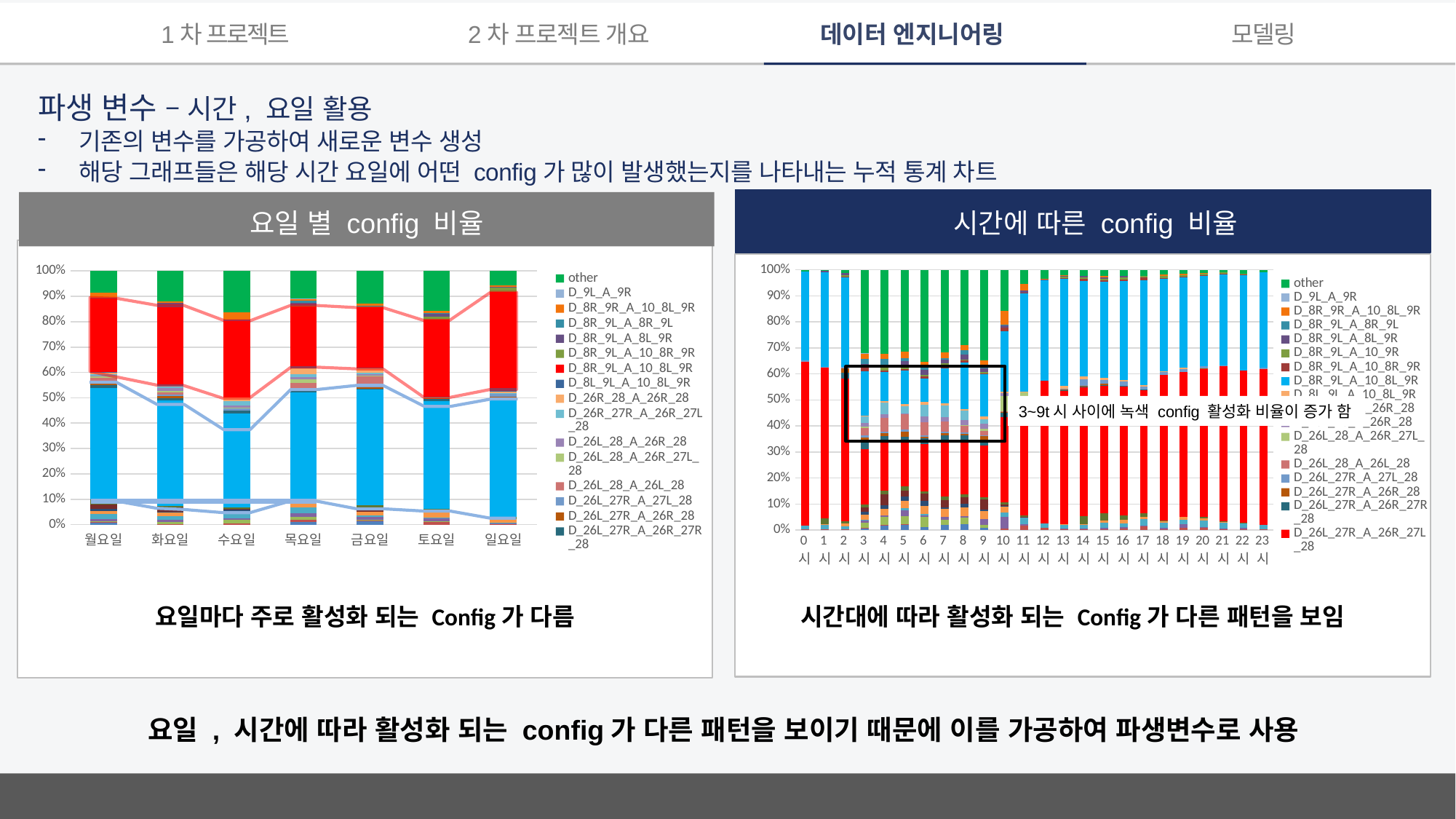

2차 프로젝트 개요
1차 프로젝트
데이터 엔지니어링
모델링

파생 변수 – 시간, 요일 활용
기존의 변수를 가공하여 새로운 변수 생성
해당 그래프들은 해당 시간 요일에 어떤 config가 많이 발생했는지를 나타내는 누적 통계 차트

### Chart

| Category | D_10_8L_A_10_8L | D_10_8R_9L_A_10_8L_9R | D_10_8R_A_10_8R | D_26L_27L_A_26R_27L_28 | D_26L_27R_28_A_26R_27L_28 | D_26L_27R_A_26L_27L_28 | D_26L_27R_A_26L_27R | D_26L_27R_A_26L_27R_28 | D_26L_27R_A_26R_27L | D_26L_27R_A_26R_27L_28 | D_26L_27R_A_26R_27R_28 | D_26L_27R_A_26R_28 | D_26L_27R_A_27L_28 | D_26L_28_A_26L_28 | D_26L_28_A_26R_27L_28 | D_26L_28_A_26R_28 | D_26R_27R_A_26R_27L_28 | D_26R_28_A_26R_28 | D_8L_9L_A_10_8L_9R | D_8R_9L_A_10_8L_9R | D_8R_9L_A_10_8R_9R | D_8R_9L_A_8L_9R | D_8R_9L_A_8R_9L | D_8R_9R_A_10_8L_9R | D_9L_A_9R | other |
|---|---|---|---|---|---|---|---|---|---|---|---|---|---|---|---|---|---|---|---|---|---|---|---|---|---|---|
| 월요일 | 17.0 | 1.0 | 6.0 | 17.0 | 34.0 | 19.0 | 16.0 | 31.0 | 34.0 | 779.0 | 20.0 | 15.0 | 12.0 | 23.0 | 10.0 | 6.0 | 9.0 | 14.0 | 3.0 | 516.0 | 0.0 | 1.0 | 0.0 | 34.0 | 0.0 | 151.0 |
| 화요일 | 0.0 | 5.0 | 13.0 | 15.0 | 29.0 | 22.0 | 7.0 | 30.0 | 10.0 | 757.0 | 14.0 | 18.0 | 9.0 | 17.0 | 11.0 | 22.0 | 14.0 | 0.0 | 7.0 | 557.0 | 0.0 | 29.0 | 0.0 | 11.0 | 0.0 | 217.0 |
| 수요일 | 0.0 | 9.0 | 25.0 | 9.0 | 44.0 | 3.0 | 15.0 | 6.0 | 7.0 | 660.0 | 21.0 | 0.0 | 13.0 | 0.0 | 8.0 | 15.0 | 28.0 | 28.0 | 0.0 | 534.0 | 0.0 | 10.0 | 0.0 | 48.0 | 0.0 | 291.0 |
| 목요일 | 17.0 | 17.0 | 25.0 | 25.0 | 42.0 | 26.0 | 8.0 | 26.0 | 5.0 | 779.0 | 10.0 | 7.0 | 13.0 | 41.0 | 27.0 | 16.0 | 20.0 | 42.0 | 15.0 | 443.0 | 4.0 | 21.0 | 14.0 | 15.0 | 1.0 | 203.0 |
| 금요일 | 21.0 | 6.0 | 7.0 | 19.0 | 9.0 | 24.0 | 0.0 | 17.0 | 26.0 | 792.0 | 3.0 | 10.0 | 17.0 | 55.0 | 5.0 | 9.0 | 12.0 | 27.0 | 5.0 | 413.0 | 2.0 | 0.0 | 9.0 | 13.0 | 0.0 | 221.0 |
| 토요일 | 0.0 | 16.0 | 9.0 | 22.0 | 1.0 | 33.0 | 0.0 | 0.0 | 24.0 | 725.0 | 14.0 | 7.0 | 0.0 | 0.0 | 3.0 | 0.0 | 3.0 | 0.0 | 3.0 | 519.0 | 20.0 | 17.0 | 6.0 | 14.0 | 0.0 | 269.0 |
| 일요일 | 0.0 | 7.0 | 0.0 | 3.0 | 2.0 | 27.0 | 0.0 | 0.0 | 12.0 | 780.0 | 24.0 | 2.0 | 22.0 | 0.0 | 0.0 | 0.0 | 4.0 | 9.0 | 21.0 | 649.0 | 25.0 | 5.0 | 0.0 | 11.0 | 0.0 | 97.0 |

### Chart

| Category | D_10_8L_A_10_8L | D_10_8R_9L_A_10_8L_9R | D_10_8R_A_10_8R | D_26L_27L_A_26R_27L_28 | D_26L_27R_28_A_26R_27L_28 | D_26L_27R_A_26L_27L_28 | D_26L_27R_A_26L_27R | D_26L_27R_A_26L_27R_28 | D_26L_27R_A_26R_27L | D_26L_27R_A_26R_27L_28 | D_26L_27R_A_26R_27R_28 | D_26L_27R_A_26R_28 | D_26L_27R_A_27L_28 | D_26L_28_A_26L_28 | D_26L_28_A_26R_27L_28 | D_26L_28_A_26R_28 | D_26R_28_A_26R_28 | D_8L_9L_A_10_8L_9R | D_8R_9L_A_10_8L_9R | D_8R_9L_A_10_8R_9R | D_8R_9L_A_10_9R | D_8R_9L_A_8L_9R | D_8R_9L_A_8R_9L | D_8R_9R_A_10_8L_9R | D_9L_A_9R | other |
|---|---|---|---|---|---|---|---|---|---|---|---|---|---|---|---|---|---|---|---|---|---|---|---|---|---|---|
| 0시 | 0.0 | 2.0 | 0.0 | 0.0 | 6.0 | 0.0 | 0.0 | 0.0 | 0.0 | 275.0 | 0.0 | 0.0 | 2.0 | 0.0 | 0.0 | 0.0 | 0.0 | 0.0 | 150.0 | 0.0 | 0.0 | 0.0 | 0.0 | 0.0 | 0.0 | 3.0 |
| 1시 | 0.0 | 2.0 | 0.0 | 0.0 | 7.0 | 1.0 | 0.0 | 0.0 | 11.0 | 262.0 | 0.0 | 0.0 | 1.0 | 0.0 | 0.0 | 0.0 | 0.0 | 0.0 | 164.0 | 0.0 | 0.0 | 4.0 | 0.0 | 0.0 | 0.0 | 1.0 |
| 2시 | 0.0 | 1.0 | 0.0 | 0.0 | 5.0 | 5.0 | 0.0 | 0.0 | 4.0 | 240.0 | 10.0 | 7.0 | 2.0 | 0.0 | 0.0 | 0.0 | 0.0 | 0.0 | 152.0 | 1.0 | 2.0 | 3.0 | 0.0 | 0.0 | 0.0 | 6.0 |
| 3시 | 5.0 | 1.0 | 11.0 | 6.0 | 2.0 | 11.0 | 8.0 | 10.0 | 7.0 | 131.0 | 14.0 | 13.0 | 4.0 | 18.0 | 3.0 | 9.0 | 17.0 | 1.0 | 105.0 | 9.0 | 3.0 | 5.0 | 12.0 | 12.0 | 1.0 | 197.0 |
| 4시 | 10.0 | 1.0 | 15.0 | 4.0 | 0.0 | 12.0 | 8.0 | 21.0 | 8.0 | 99.0 | 10.0 | 6.0 | 2.0 | 28.0 | 0.0 | 8.0 | 22.0 | 3.0 | 59.0 | 3.0 | 5.0 | 7.0 | 11.0 | 10.0 | 0.0 | 168.0 |
| 5시 | 9.0 | 1.0 | 13.0 | 10.0 | 4.0 | 12.0 | 7.0 | 10.0 | 7.0 | 74.0 | 10.0 | 8.0 | 4.0 | 25.0 | 0.0 | 2.0 | 12.0 | 3.0 | 57.0 | 2.0 | 4.0 | 10.0 | 5.0 | 10.0 | 0.0 | 138.0 |
| 6시 | 5.0 | 0.0 | 17.0 | 3.0 | 2.0 | 13.0 | 9.0 | 12.0 | 4.0 | 79.0 | 10.0 | 2.0 | 3.0 | 22.0 | 0.0 | 10.0 | 19.0 | 5.0 | 40.0 | 3.0 | 3.0 | 8.0 | 4.0 | 10.0 | 0.0 | 154.0 |
| 7시 | 8.0 | 0.0 | 9.0 | 5.0 | 0.0 | 12.0 | 3.0 | 12.0 | 5.0 | 91.0 | 8.0 | 4.0 | 2.0 | 17.0 | 0.0 | 7.0 | 19.0 | 4.0 | 56.0 | 5.0 | 3.0 | 6.0 | 3.0 | 9.0 | 0.0 | 134.0 |
| 8시 | 12.0 | 0.0 | 13.0 | 3.0 | 0.0 | 17.0 | 7.0 | 14.0 | 5.0 | 108.0 | 10.0 | 3.0 | 3.0 | 14.0 | 1.0 | 10.0 | 19.0 | 3.0 | 93.0 | 4.0 | 2.0 | 10.0 | 8.0 | 11.0 | 0.0 | 150.0 |
| 9시 | 6.0 | 0.0 | 7.0 | 15.0 | 0.0 | 20.0 | 3.0 | 25.0 | 5.0 | 129.0 | 14.0 | 9.0 | 2.0 | 11.0 | 5.0 | 12.0 | 12.0 | 6.0 | 105.0 | 2.0 | 4.0 | 8.0 | 4.0 | 16.0 | 0.0 | 225.0 |
| 10시 | 0.0 | 5.0 | 0.0 | 35.0 | 11.0 | 19.0 | 1.0 | 5.0 | 6.0 | 252.0 | 14.0 | 1.0 | 1.0 | 1.0 | 44.0 | 10.0 | 0.0 | 3.0 | 179.0 | 10.0 | 0.0 | 7.0 | 1.0 | 42.0 | 0.0 | 121.0 |
| 11시 | 0.0 | 10.0 | 0.0 | 4.0 | 14.0 | 1.0 | 0.0 | 1.0 | 3.0 | 261.0 | 0.0 | 0.0 | 2.0 | 0.0 | 11.0 | 0.0 | 0.0 | 2.0 | 219.0 | 2.0 | 0.0 | 4.0 | 0.0 | 15.0 | 0.0 | 32.0 |
| 12시 | 0.0 | 5.0 | 0.0 | 0.0 | 9.0 | 0.0 | 0.0 | 0.0 | 0.0 | 301.0 | 0.0 | 0.0 | 0.0 | 0.0 | 0.0 | 0.0 | 0.0 | 0.0 | 213.0 | 0.0 | 0.0 | 1.0 | 0.0 | 2.0 | 0.0 | 19.0 |
| 13시 | 0.0 | 2.0 | 0.0 | 1.0 | 8.0 | 1.0 | 0.0 | 0.0 | 0.0 | 283.0 | 1.0 | 1.0 | 3.0 | 0.0 | 0.0 | 0.0 | 0.0 | 6.0 | 227.0 | 1.0 | 2.0 | 2.0 | 0.0 | 1.0 | 0.0 | 12.0 |
| 14시 | 0.0 | 2.0 | 0.0 | 1.0 | 8.0 | 1.0 | 0.0 | 0.0 | 17.0 | 266.0 | 2.0 | 1.0 | 15.0 | 0.0 | 0.0 | 0.0 | 0.0 | 5.0 | 197.0 | 5.0 | 3.0 | 3.0 | 0.0 | 0.0 | 0.0 | 13.0 |
| 15시 | 0.0 | 2.0 | 0.0 | 3.0 | 9.0 | 4.0 | 0.0 | 0.0 | 14.0 | 242.0 | 1.0 | 3.0 | 6.0 | 0.0 | 0.0 | 0.0 | 0.0 | 5.0 | 181.0 | 3.0 | 3.0 | 3.0 | 0.0 | 2.0 | 0.0 | 12.0 |
| 16시 | 0.0 | 3.0 | 0.0 | 2.0 | 8.0 | 6.0 | 0.0 | 0.0 | 8.0 | 241.0 | 1.0 | 0.0 | 8.0 | 0.0 | 0.0 | 0.0 | 0.0 | 3.0 | 184.0 | 3.0 | 4.0 | 2.0 | 0.0 | 0.0 | 0.0 | 12.0 |
| 17시 | 0.0 | 7.0 | 0.0 | 2.0 | 12.0 | 5.0 | 0.0 | 0.0 | 7.0 | 238.0 | 1.0 | 0.0 | 6.0 | 0.0 | 0.0 | 0.0 | 0.0 | 2.0 | 203.0 | 5.0 | 3.0 | 0.0 | 0.0 | 0.0 | 0.0 | 12.0 |
| 18시 | 0.0 | 2.0 | 0.0 | 3.0 | 9.0 | 3.0 | 0.0 | 0.0 | 1.0 | 274.0 | 0.0 | 0.0 | 6.0 | 0.0 | 0.0 | 0.0 | 0.0 | 1.0 | 173.0 | 1.0 | 4.0 | 0.0 | 0.0 | 3.0 | 0.0 | 9.0 |
| 19시 | 0.0 | 5.0 | 0.0 | 7.0 | 9.0 | 5.0 | 0.0 | 0.0 | 0.0 | 285.0 | 0.0 | 0.0 | 7.0 | 0.0 | 0.0 | 0.0 | 0.0 | 2.0 | 179.0 | 1.0 | 3.0 | 0.0 | 0.0 | 2.0 | 0.0 | 8.0 |
| 20시 | 0.0 | 4.0 | 0.0 | 2.0 | 12.0 | 5.0 | 0.0 | 0.0 | 3.0 | 286.0 | 0.0 | 1.0 | 4.0 | 0.0 | 0.0 | 0.0 | 0.0 | 0.0 | 176.0 | 1.0 | 3.0 | 0.0 | 0.0 | 1.0 | 0.0 | 6.0 |
| 21시 | 0.0 | 2.0 | 0.0 | 1.0 | 11.0 | 1.0 | 0.0 | 0.0 | 2.0 | 297.0 | 0.0 | 0.0 | 1.0 | 0.0 | 0.0 | 0.0 | 0.0 | 0.0 | 174.0 | 2.0 | 2.0 | 0.0 | 0.0 | 0.0 | 0.0 | 5.0 |
| 22시 | 0.0 | 2.0 | 0.0 | 2.0 | 8.0 | 0.0 | 0.0 | 0.0 | 1.0 | 277.0 | 0.0 | 0.0 | 0.0 | 0.0 | 0.0 | 0.0 | 0.0 | 0.0 | 174.0 | 1.0 | 1.0 | 0.0 | 0.0 | 0.0 | 0.0 | 7.0 |
| 23시 | 0.0 | 2.0 | 0.0 | 0.0 | 7.0 | 0.0 | 0.0 | 0.0 | 0.0 | 281.0 | 0.0 | 0.0 | 2.0 | 0.0 | 0.0 | 0.0 | 0.0 | 0.0 | 171.0 | 0.0 | 0.0 | 0.0 | 0.0 | 0.0 | 0.0 | 5.0 |
시간에 따른 config 비율
요일 별 config 비율

3~9t시 사이에 녹색 config 활성화 비율이 증가 함

요일마다 주로 활성화 되는 Config가 다름
시간대에 따라 활성화 되는 Config가 다른 패턴을 보임
요일 , 시간에 따라 활성화 되는 config가 다른 패턴을 보이기 때문에 이를 가공하여 파생변수로 사용